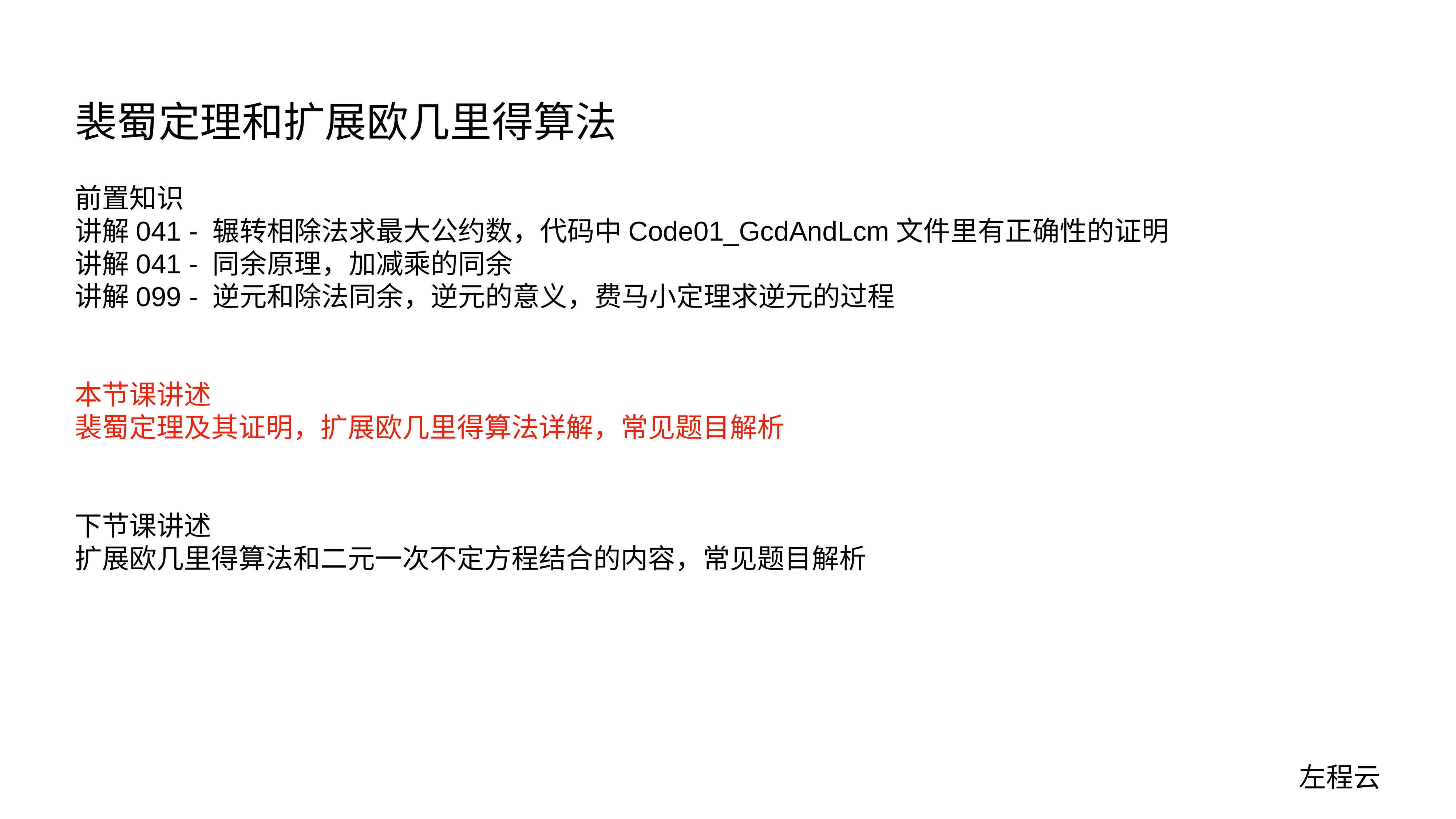

# 裴蜀定理和扩展欧几里得算法
前置知识
讲解041 - 辗转相除法求最大公约数，代码中Code01_GcdAndLcm文件里有正确性的证明
讲解041 - 同余原理，加减乘的同余
讲解099 - 逆元和除法同余，逆元的意义，费马小定理求逆元的过程

本节课讲述
裴蜀定理及其证明，扩展欧几里得算法详解，常见题目解析

下节课讲述
扩展欧几里得算法和二元一次不定方程结合的内容，常见题目解析
左程云